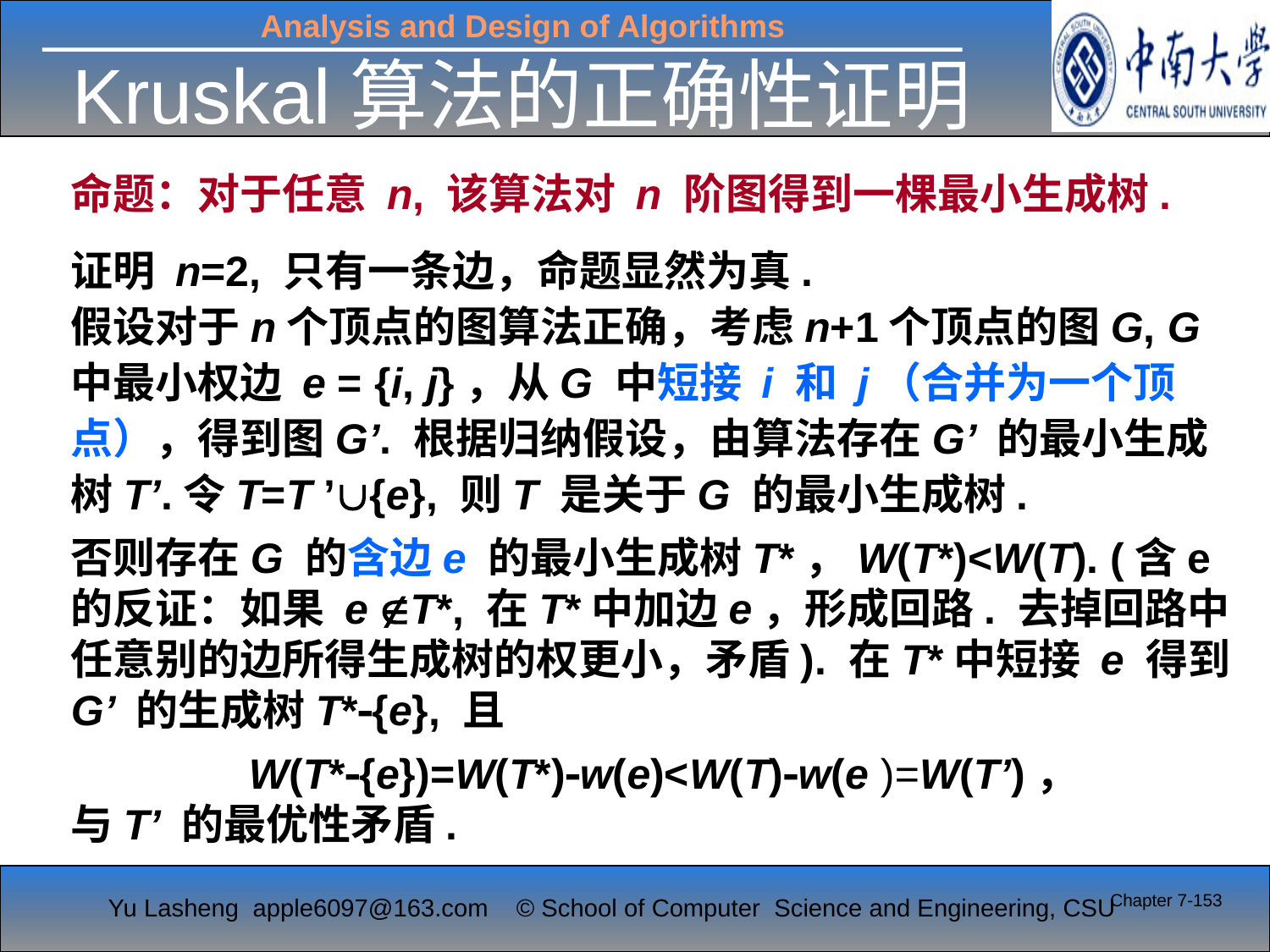

# Kruskal算法的正确性证明
命题：对于任意 n, 该算法对 n 阶图得到一棵最小生成树.
证明 n=2, 只有一条边，命题显然为真.
假设对于n个顶点的图算法正确，考虑n+1个顶点的图G, G中最小权边 e = {i, j}，从G 中短接 i 和 j（合并为一个顶点），得到图G’. 根据归纳假设，由算法存在G’ 的最小生成树T’.令T=T ’∪{e}, 则T 是关于G 的最小生成树.
否则存在G 的含边e 的最小生成树T*，W(T*)<W(T). (含e的反证：如果 e ∉T*, 在T*中加边e，形成回路. 去掉回路中任意别的边所得生成树的权更小，矛盾). 在T*中短接 e 得到G’ 的生成树T*−{e}, 且
               W(T*−{e})=W(T*)−w(e)<W(T)−w(e )=W(T’)，
与T’ 的最优性矛盾.
Chapter 7-153